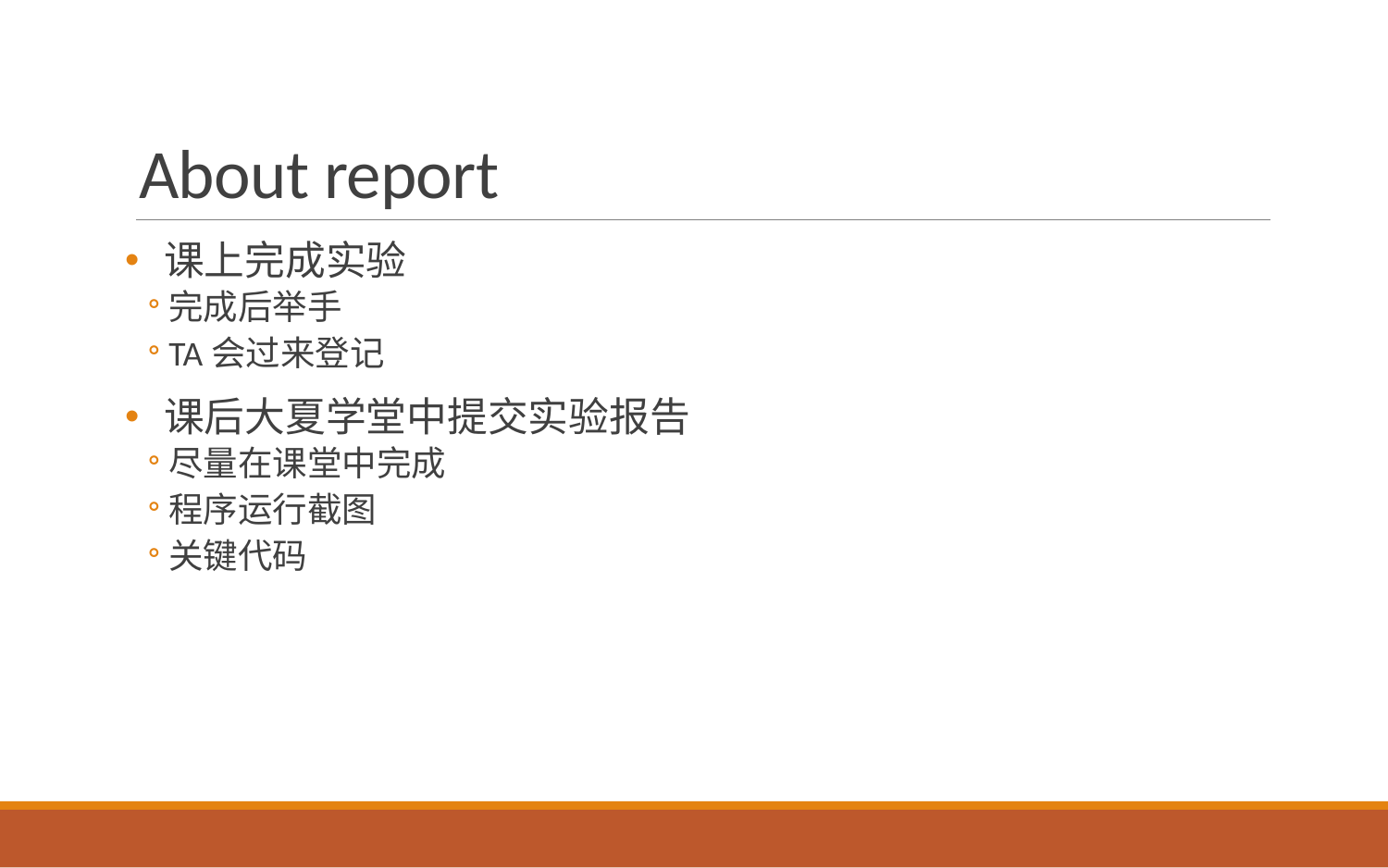

# About report
课上完成实验
完成后举手
TA会过来登记
课后大夏学堂中提交实验报告
尽量在课堂中完成
程序运行截图
关键代码